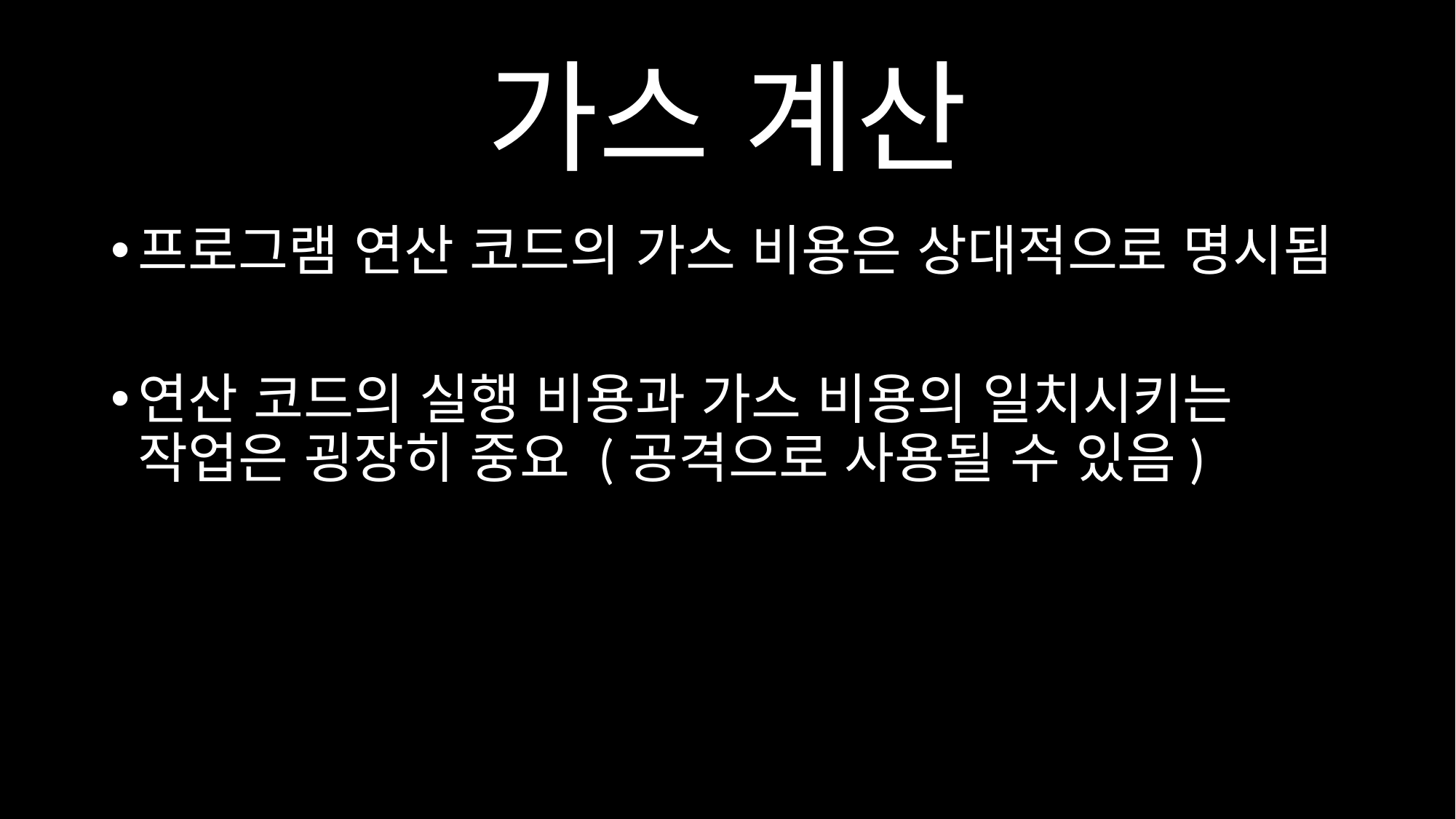

# 가스 계산
프로그램 연산 코드의 가스 비용은 상대적으로 명시됨

연산 코드의 실행 비용과 가스 비용의 일치시키는 작업은 굉장히 중요 (공격으로 사용될 수 있음)